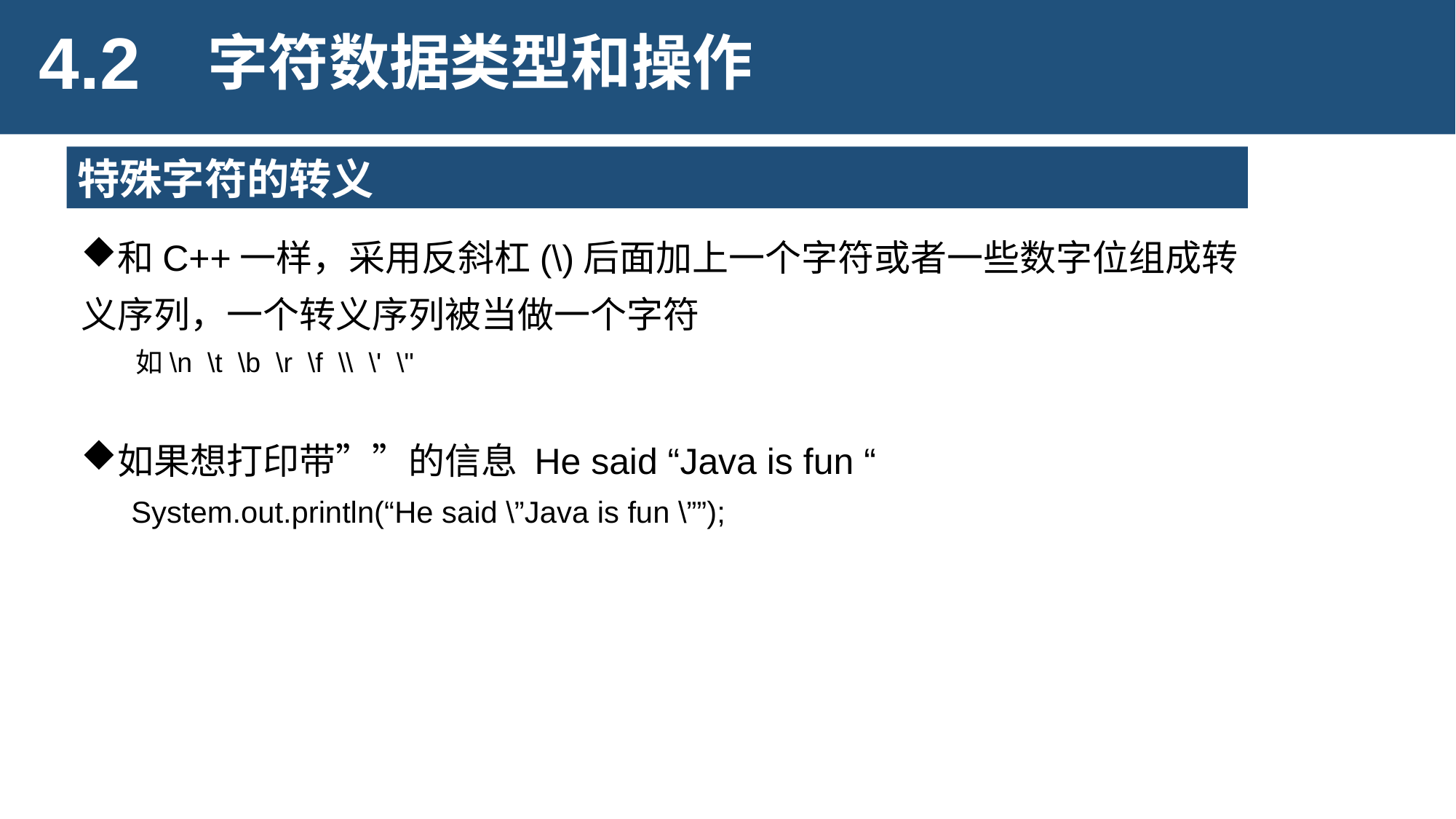

4.2
字符数据类型和操作

特殊字符的转义
和C++一样，采用反斜杠(\)后面加上一个字符或者一些数字位组成转义序列，一个转义序列被当做一个字符
如\n  \t  \b  \r  \f  \\  \'  \"

如果想打印带””的信息 He said “Java is fun “
      System.out.println(“He said \”Java is fun \””);